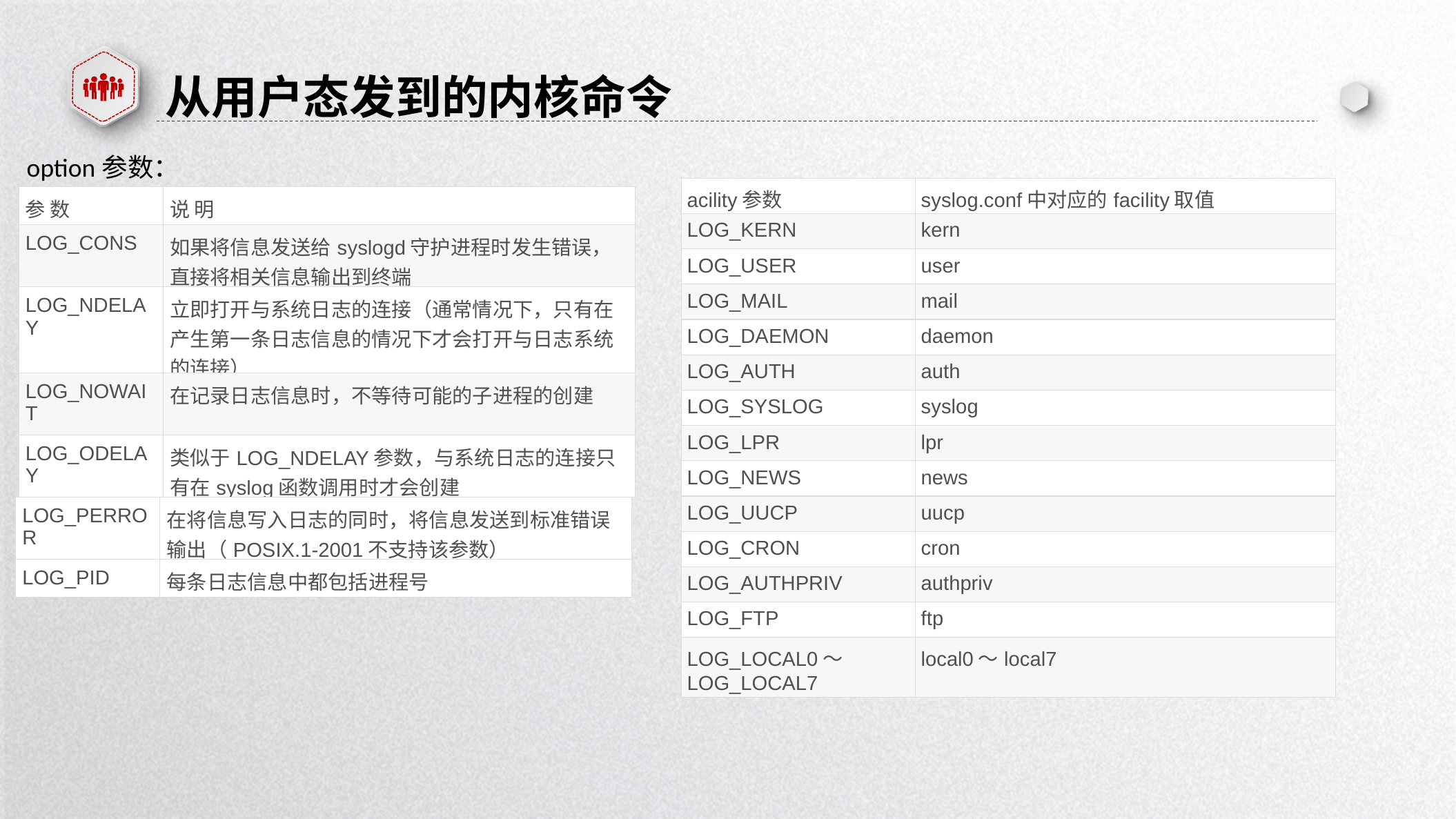

从用户态发到的内核命令

option参数：
| acility参数 | syslog.conf中对应的facility取值 |
| --- | --- |
| LOG\_KERN | kern |
| LOG\_USER | user |
| LOG\_MAIL | mail |
| LOG\_DAEMON | daemon |
| LOG\_AUTH | auth |
| LOG\_SYSLOG | syslog |
| LOG\_LPR | lpr |
| LOG\_NEWS | news |
| LOG\_UUCP | uucp |
| LOG\_CRON | cron |
| LOG\_AUTHPRIV | authpriv |
| LOG\_FTP | ftp |
| LOG\_LOCAL0～LOG\_LOCAL7 | local0～local7 |
| 参 数 | 说 明 |
| --- | --- |
| LOG\_CONS | 如果将信息发送给syslogd守护进程时发生错误，直接将相关信息输出到终端 |
| LOG\_NDELAY | 立即打开与系统日志的连接（通常情况下，只有在产生第一条日志信息的情况下才会打开与日志系统的连接） |
| LOG\_NOWAIT | 在记录日志信息时，不等待可能的子进程的创建 |
| LOG\_ODELAY | 类似于LOG\_NDELAY参数，与系统日志的连接只有在syslog函数调用时才会创建 |
| LOG\_PERROR | 在将信息写入日志的同时，将信息发送到标准错误输出（POSIX.1-2001不支持该参数） |
| --- | --- |
| LOG\_PID | 每条日志信息中都包括进程号 |